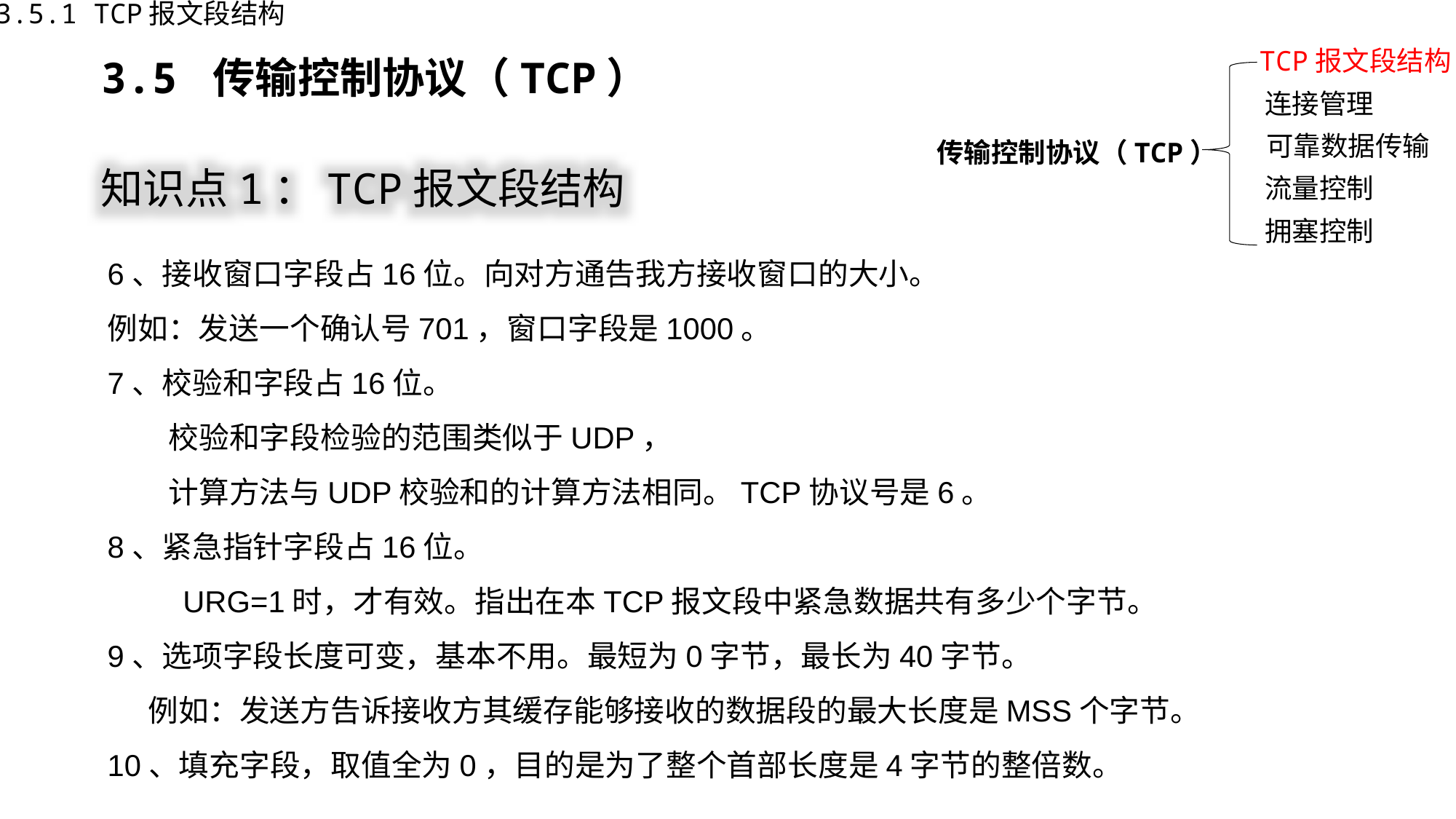

3.5.1 TCP报文段结构
3.5 传输控制协议（TCP）
TCP报文段结构

连接管理
传输控制协议（TCP）
可靠数据传输
流量控制
拥塞控制
知识点1：TCP报文段结构
6、接收窗口字段占16位。向对方通告我方接收窗口的大小。
例如：发送一个确认号701，窗口字段是1000。
7、校验和字段占16位。
        校验和字段检验的范围类似于UDP，
        计算方法与UDP校验和的计算方法相同。TCP协议号是6。
8、紧急指针字段占16位。
         URG=1时，才有效。指出在本TCP报文段中紧急数据共有多少个字节。
9、选项字段长度可变，基本不用。最短为0字节，最长为40字节。
     例如：发送方告诉接收方其缓存能够接收的数据段的最大长度是MSS个字节。
10、填充字段，取值全为0，目的是为了整个首部长度是4字节的整倍数。